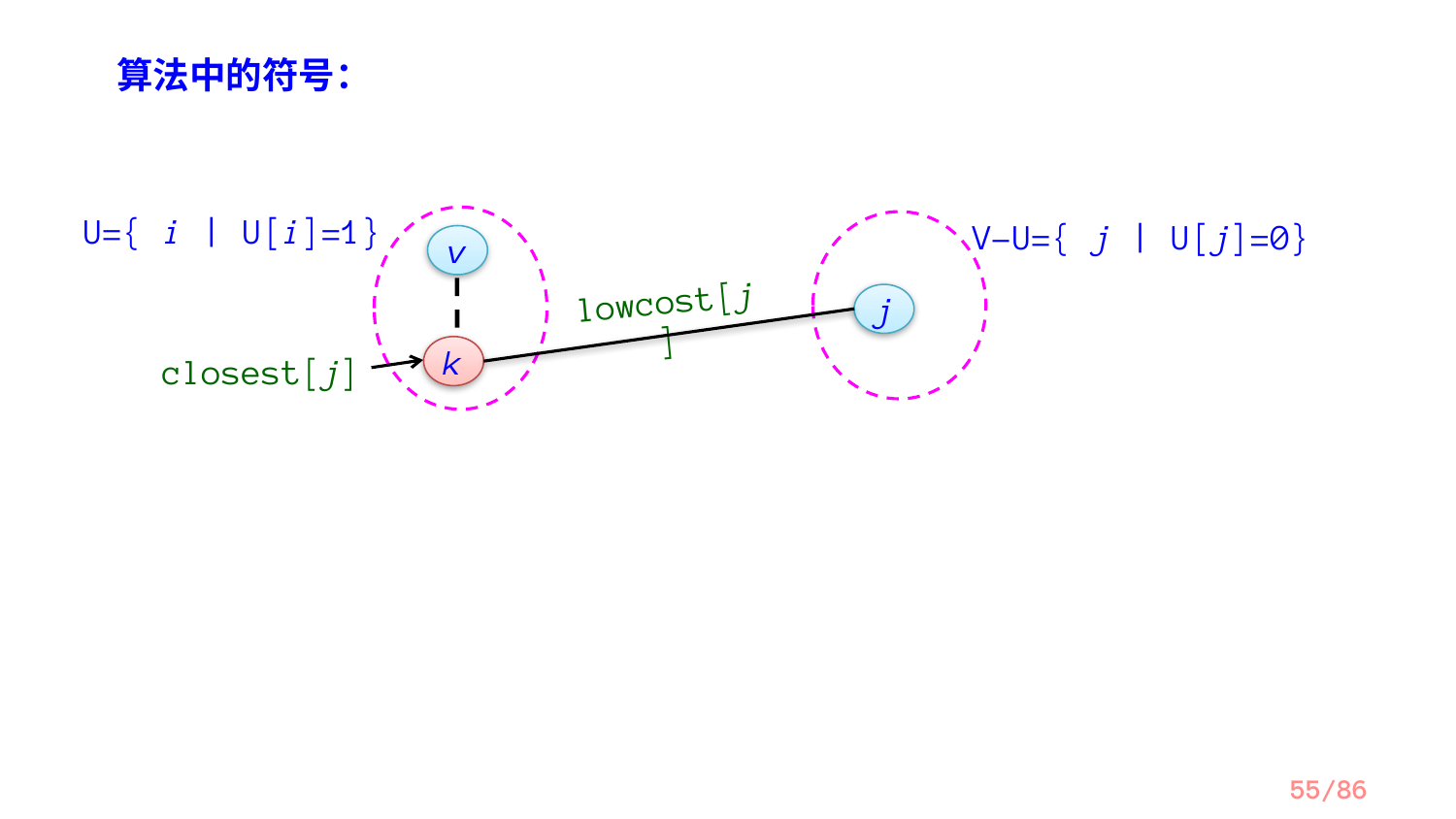

算法中的符号：

U={ i | U[i]=1}
V-U={ j | U[j]=0}
v

lowcost[j]
j
k
closest[j]

55/86